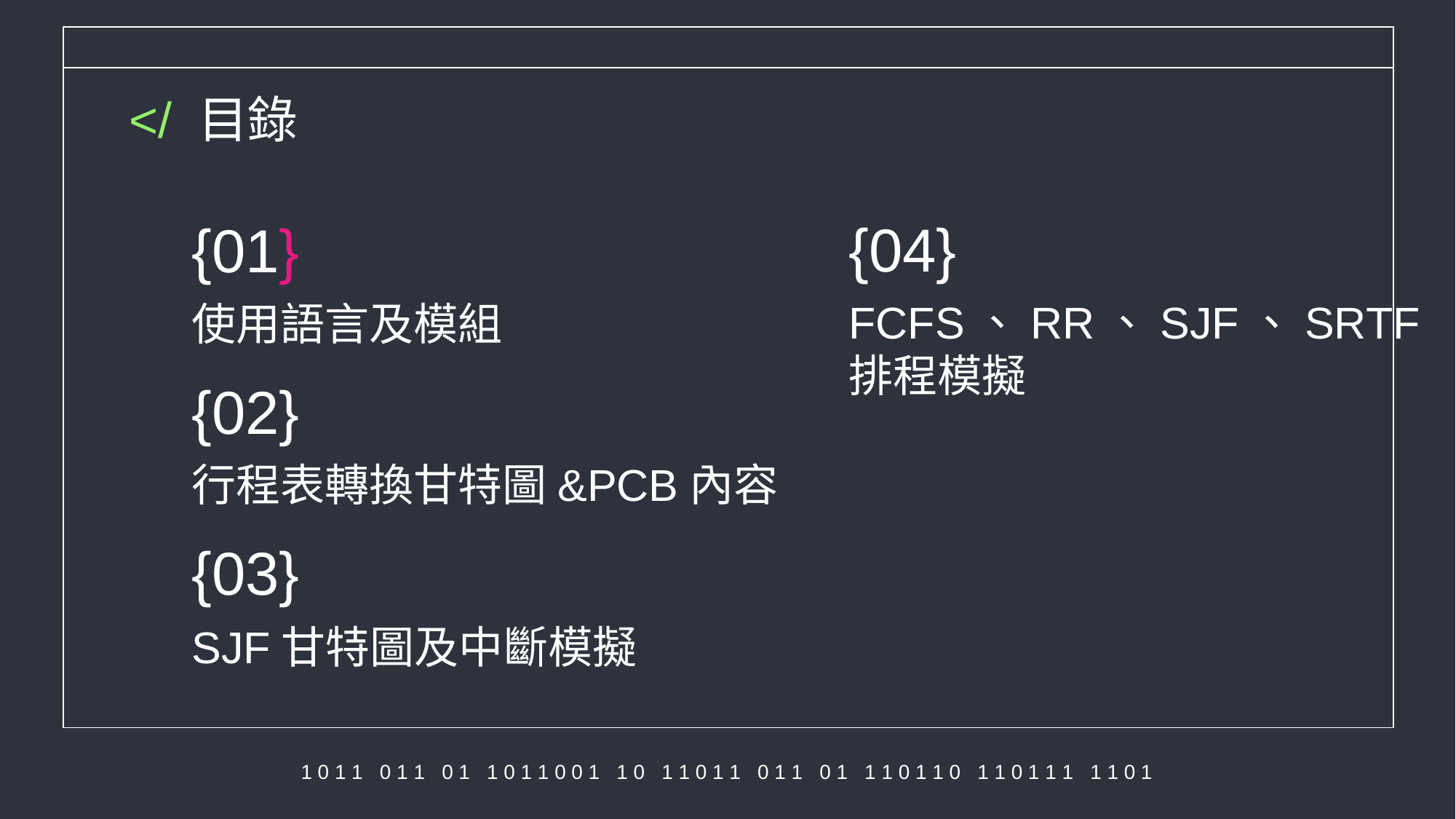

</ 目錄
{04}
{01}
FCFS、RR、SJF、SRTF
排程模擬
# 使用語言及模組
{02}
行程表轉換甘特圖&PCB內容
{03}
SJF甘特圖及中斷模擬